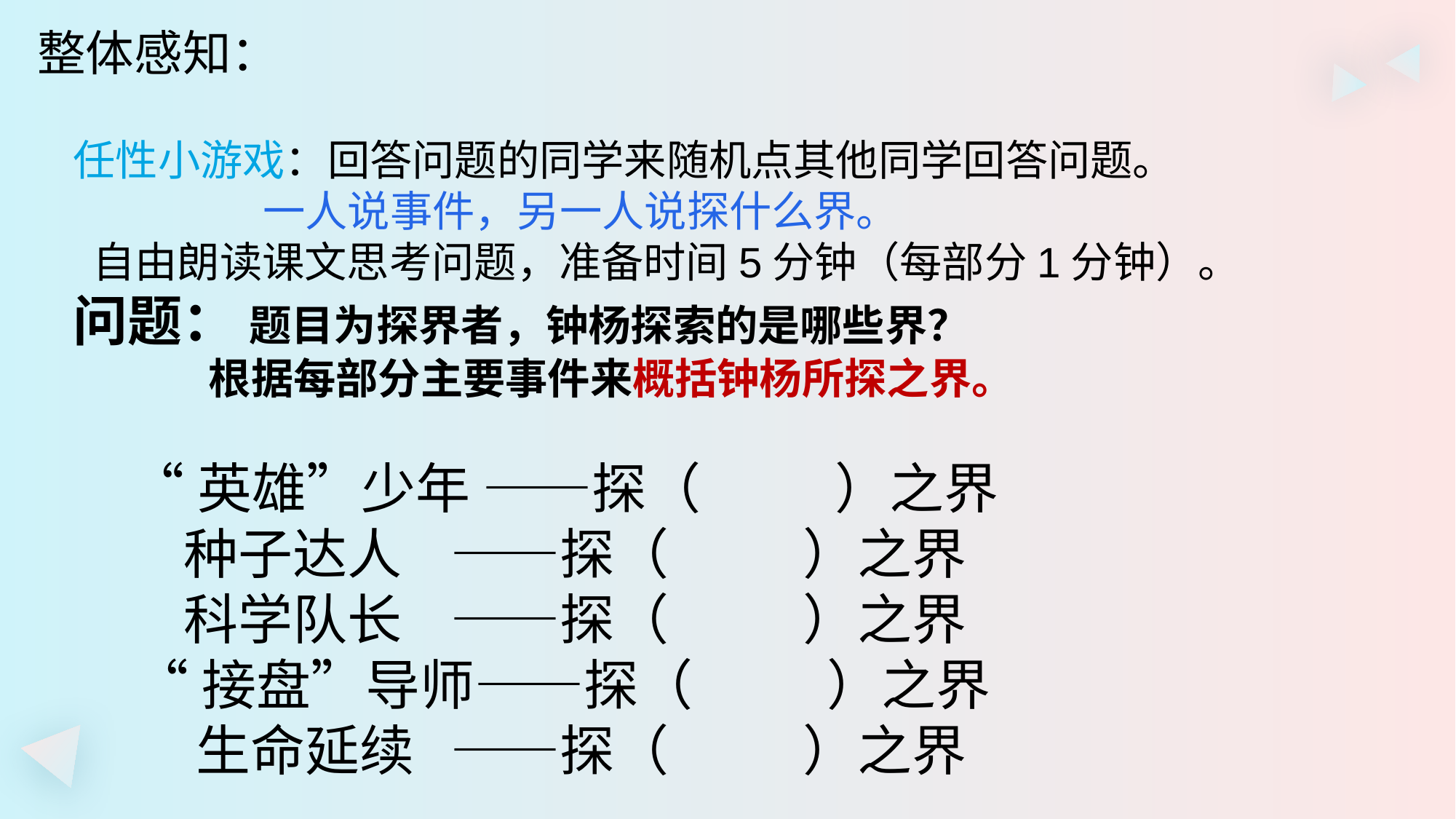

整体感知：
任性小游戏：回答问题的同学来随机点其他同学回答问题。
                   一人说事件，另一人说探什么界。
 自由朗读课文思考问题，准备时间5分钟（每部分1分钟）。
问题： 题目为探界者，钟杨探索的是哪些界？
             根据每部分主要事件来概括钟杨所探之界。

      “英雄”少年 ——探（           ）之界
        种子达人    ——探（           ）之界
        科学队长    ——探（           ）之界
     “接盘”导师——探（           ）之界
         生命延续   ——探（           ）之界